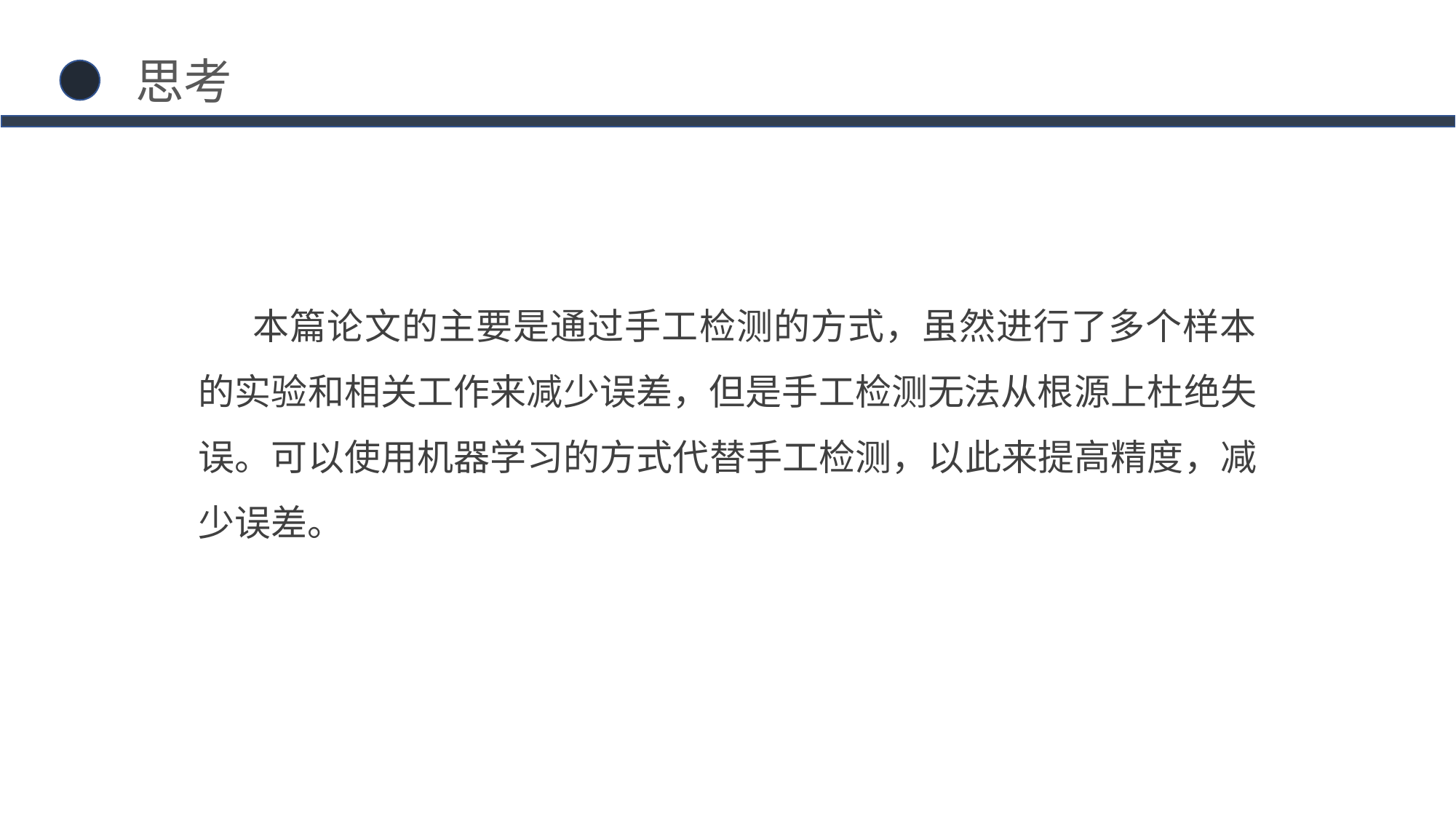

思考

本篇论文的主要是通过手工检测的方式，虽然进行了多个样本的实验和相关工作来减少误差，但是手工检测无法从根源上杜绝失误。可以使用机器学习的方式代替手工检测，以此来提高精度，减少误差。